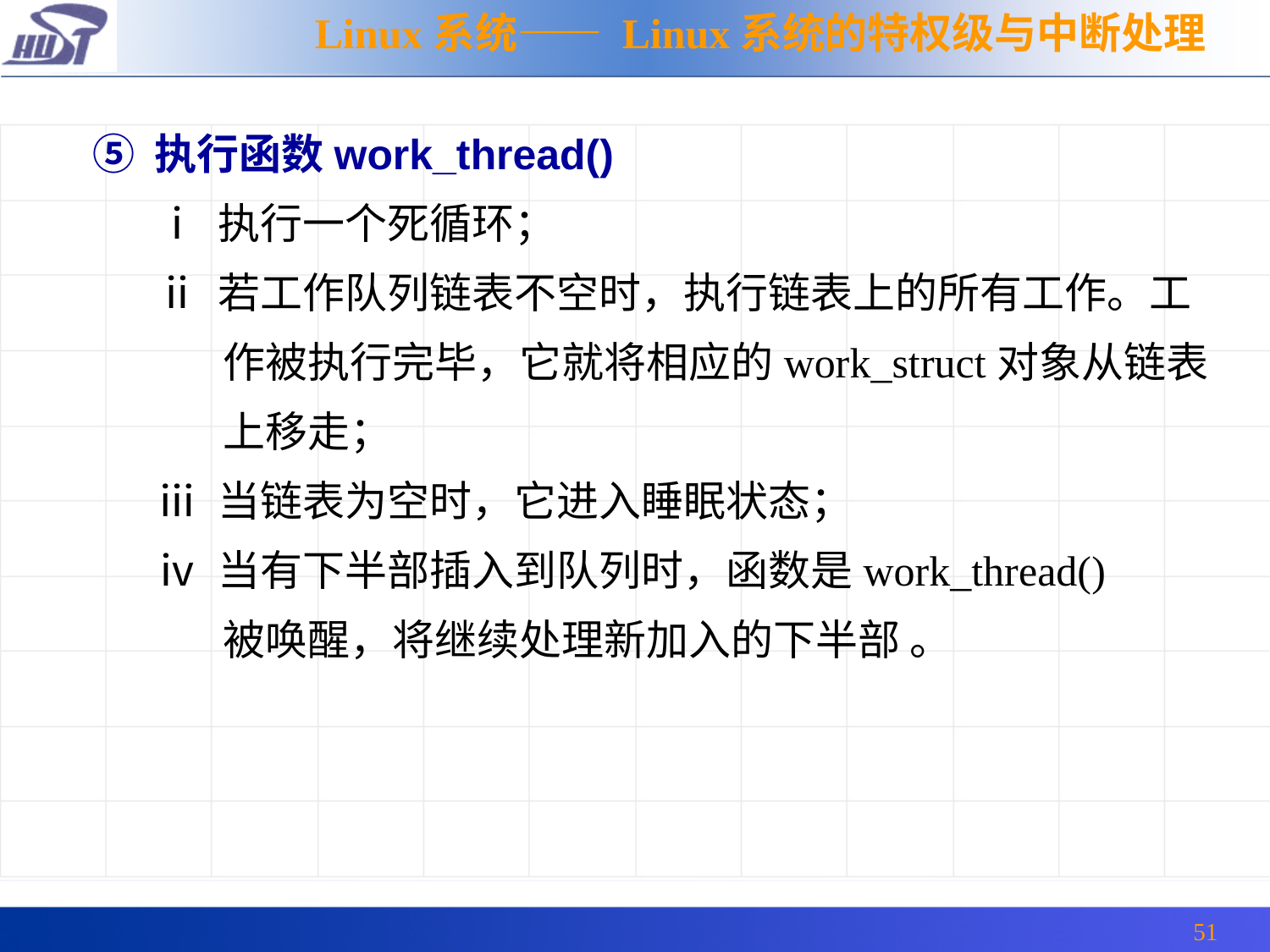

Linux系统—— Linux系统的特权级与中断处理
⑤ 执行函数work_thread()
ⅰ 执行一个死循环；
ⅱ 若工作队列链表不空时，执行链表上的所有工作。工
      作被执行完毕，它就将相应的work_struct对象从链表
      上移走；
ⅲ 当链表为空时，它进入睡眠状态；
ⅳ 当有下半部插入到队列时，函数是work_thread()
      被唤醒，将继续处理新加入的下半部 。
51